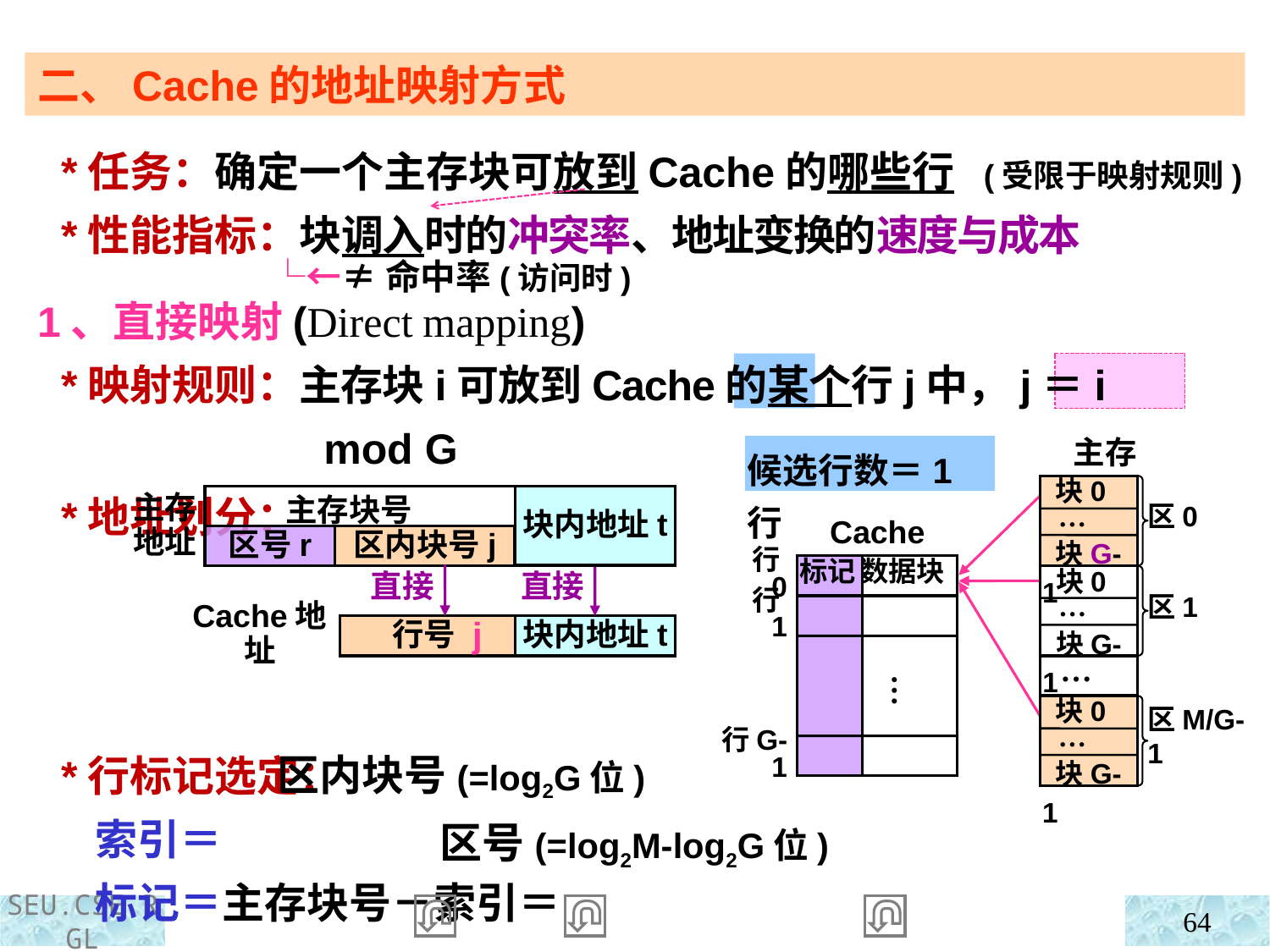

二、Cache的地址映射方式
  *任务：确定一个主存块可放到Cache的哪些行  (受限于映射规则)
  *性能指标：块调入时的冲突率、地址变换的速度与成本
                             └←≠命中率(访问时)
1、直接映射(Direct mapping)
  *映射规则：主存块i可放到Cache的某个行j中，j＝i mod G
  *地址划分：

  *行标记选定：
     索引＝
     标记＝主存块号－索引＝

候选行数＝1行

主存
 块0
  …
 块G-1

区0
Cache

行0
标记 数据块

 块0
  …
 块G-1

区1

行1

  …
…
 块0
  …
 块G-1

区M/G-1

行G-1

主存块号
主存地址
块内地址t
区内块号j
区号r
直接

Cache地址
行号
块内地址t
直接

j
区内块号(=log2G位)
                区号(=log2M-log2G位)

64